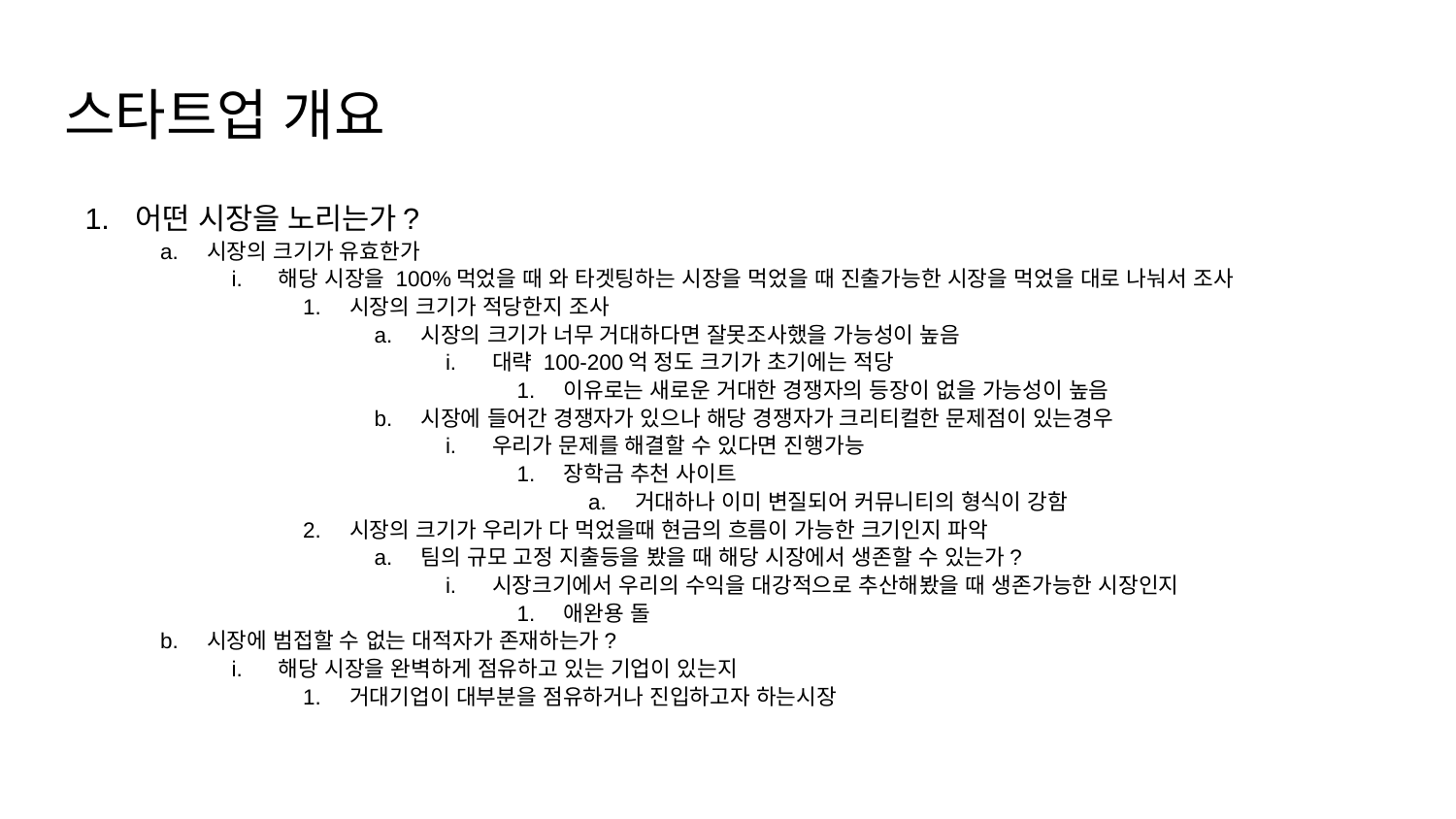

# 스타트업 개요

어떤 시장을 노리는가?
시장의 크기가 유효한가
해당 시장을 100%먹었을 때 와 타겟팅하는 시장을 먹었을 때 진출가능한 시장을 먹었을 대로 나눠서 조사
시장의 크기가 적당한지 조사
시장의 크기가 너무 거대하다면 잘못조사했을 가능성이 높음
대략 100-200억 정도 크기가 초기에는 적당
이유로는 새로운 거대한 경쟁자의 등장이 없을 가능성이 높음
시장에 들어간 경쟁자가 있으나 해당 경쟁자가 크리티컬한 문제점이 있는경우
우리가 문제를 해결할 수 있다면 진행가능
장학금 추천 사이트
거대하나 이미 변질되어 커뮤니티의 형식이 강함
시장의 크기가 우리가 다 먹었을때 현금의 흐름이 가능한 크기인지 파악
팀의 규모 고정 지출등을 봤을 때 해당 시장에서 생존할 수 있는가?
시장크기에서 우리의 수익을 대강적으로 추산해봤을 때 생존가능한 시장인지
애완용 돌
시장에 범접할 수 없는 대적자가 존재하는가?
해당 시장을 완벽하게 점유하고 있는 기업이 있는지
거대기업이 대부분을 점유하거나 진입하고자 하는시장